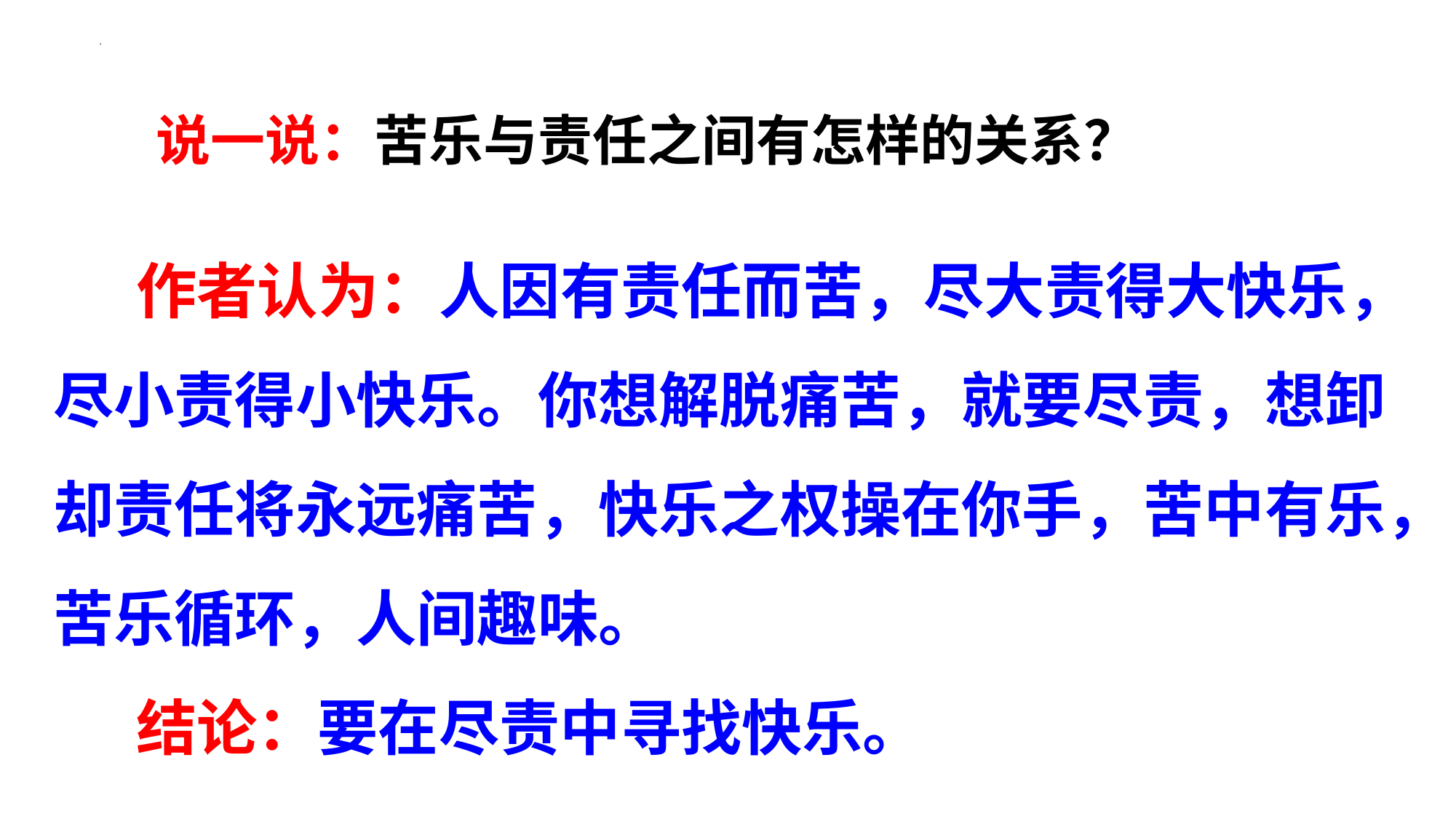

说一说：苦乐与责任之间有怎样的关系？
 作者认为：人因有责任而苦，尽大责得大快乐，尽小责得小快乐。你想解脱痛苦，就要尽责，想卸却责任将永远痛苦，快乐之权操在你手，苦中有乐，苦乐循环，人间趣味。
 结论：要在尽责中寻找快乐。